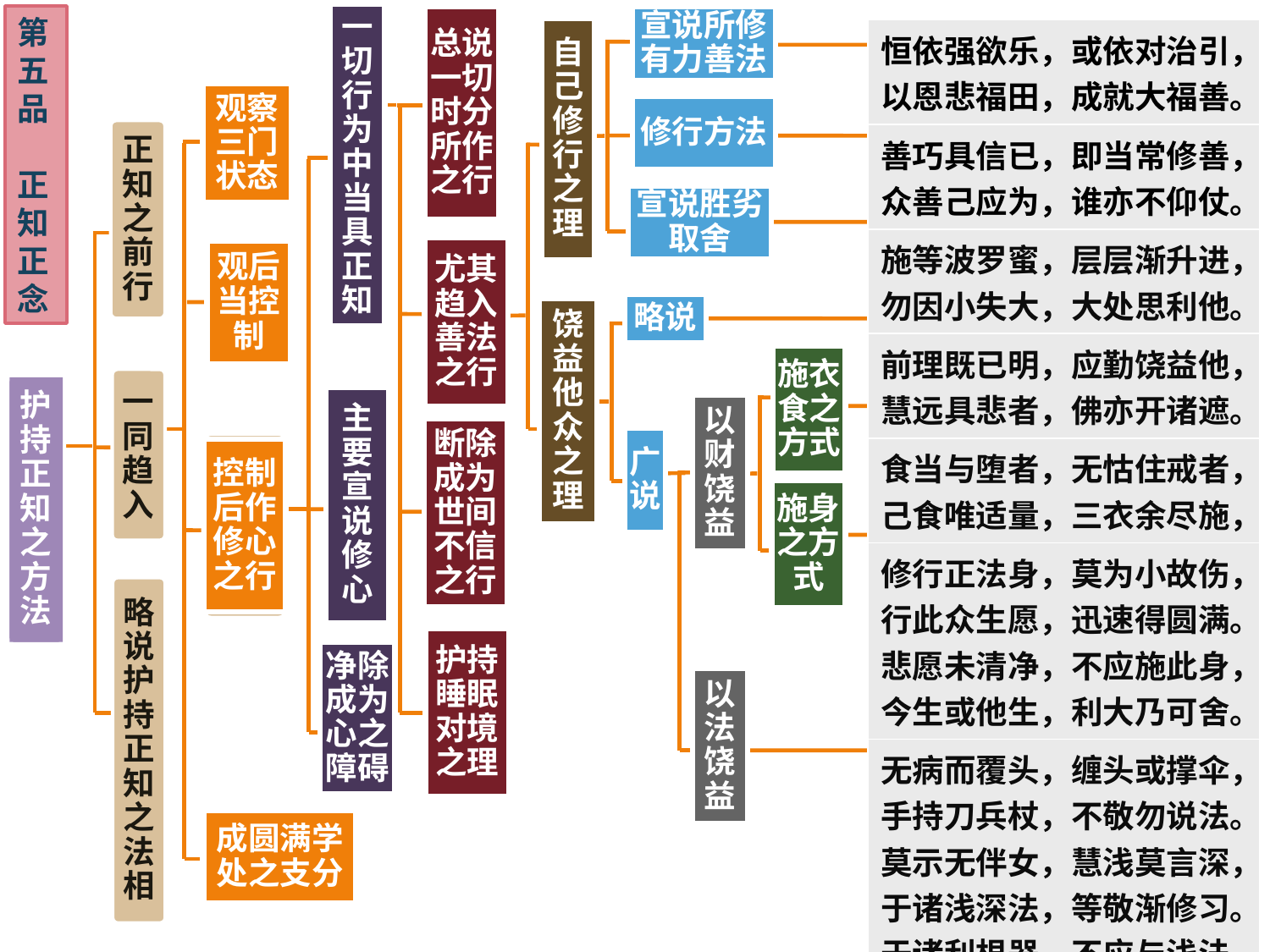

一切行为中当具正知
第五品
   正知正念
总说一切时分所作之行
宣说所修有力善法
自己修行之理
| 恒依强欲乐，或依对治引，以恩悲福田，成就大福善。 |
| --- |
| 善巧具信已，即当常修善，众善己应为，谁亦不仰仗。 |
| 施等波罗蜜，层层渐升进，勿因小失大，大处思利他。 |
| 前理既已明，应勤饶益他，慧远具悲者，佛亦开诸遮。 |
| 食当与堕者，无怙住戒者，己食唯适量，三衣余尽施， |
| 修行正法身，莫为小故伤，行此众生愿，迅速得圆满。悲愿未清净，不应施此身，今生或他生，利大乃可舍。 |
| 无病而覆头，缠头或撑伞，手持刀兵杖，不敬勿说法。莫示无伴女，慧浅莫言深，于诸浅深法，等敬渐修习。于诸利根器，不应与浅法，不应舍律行，经咒诳惑人。 |

观察三门状态
修行方法

正知之前行

宣说胜劣取舍

观后当控制
尤其趋入善法之行
略说
饶益他众之理

施衣食之方式

一同趋入

护持正知之方法
主要宣说修心
以财饶益

断除成为世间不信之行
广说

控制后作修心之行

施身之方式

略说护持正知之法相
护持睡眠对境之理
净除成为心之障碍
以法饶益

成圆满学处之支分
9